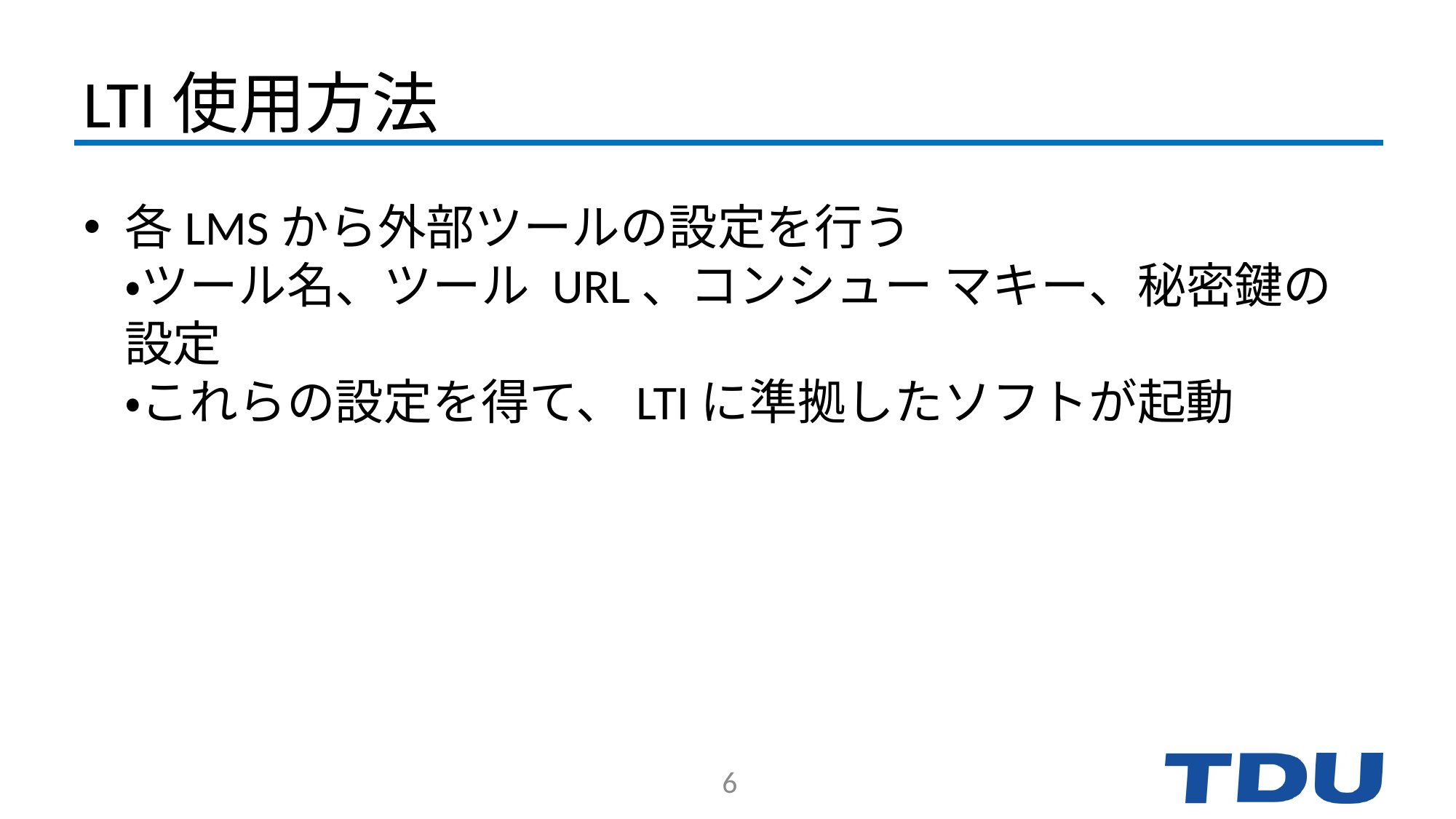

# LTI使用方法
各LMSから外部ツールの設定を行う
・ツール名、ツール URL、コンシュー マキー、秘密鍵の設定
・これらの設定を得て、LTIに準拠したソフトが起動
6